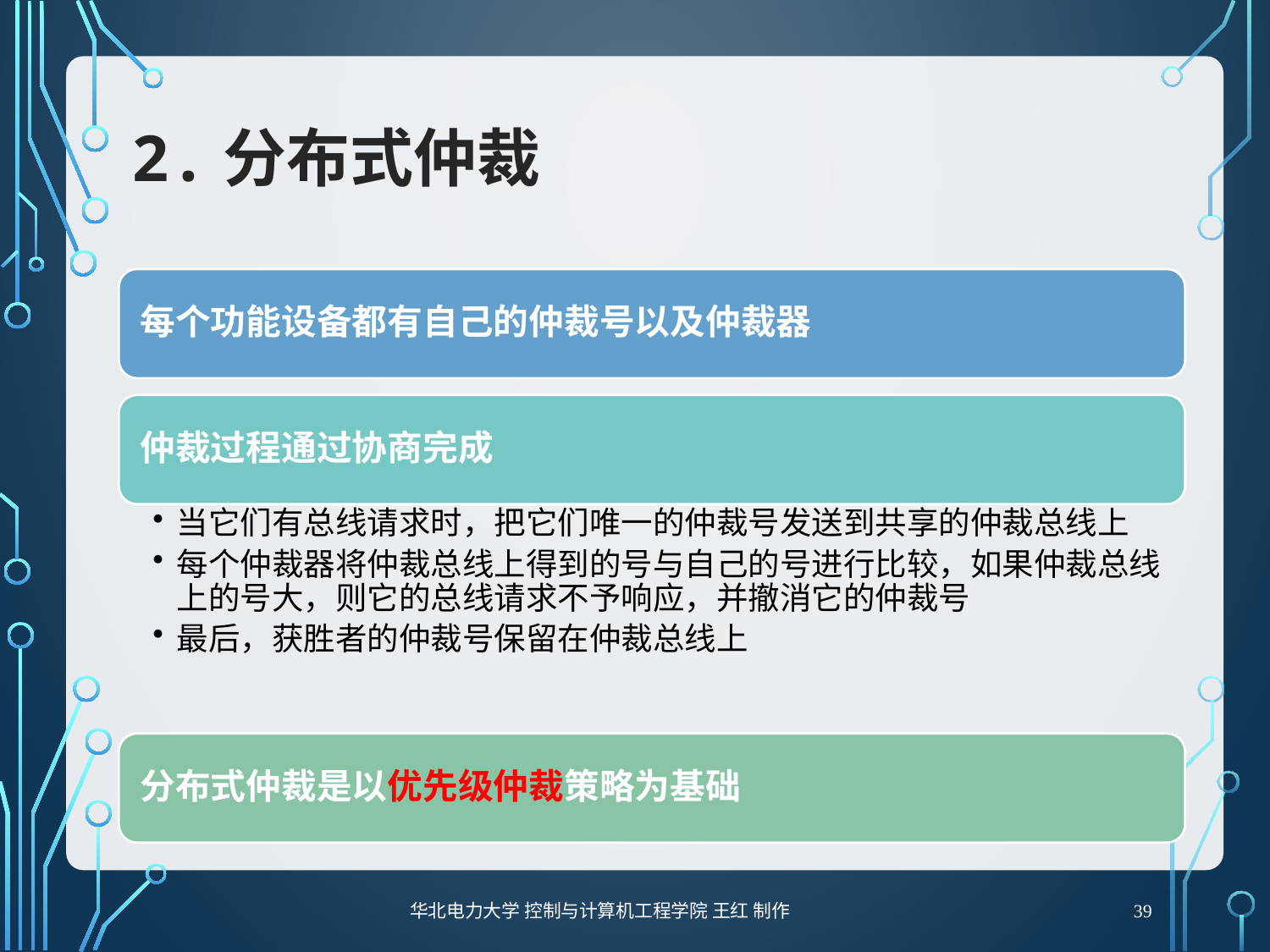

# 2.分布式仲裁
每个功能设备都有自己的仲裁号以及仲裁器
仲裁过程通过协商完成
当它们有总线请求时，把它们唯一的仲裁号发送到共享的仲裁总线上
每个仲裁器将仲裁总线上得到的号与自己的号进行比较，如果仲裁总线上的号大，则它的总线请求不予响应，并撤消它的仲裁号
最后，获胜者的仲裁号保留在仲裁总线上
分布式仲裁是以优先级仲裁策略为基础
39
华北电力大学 控制与计算机工程学院 王红 制作